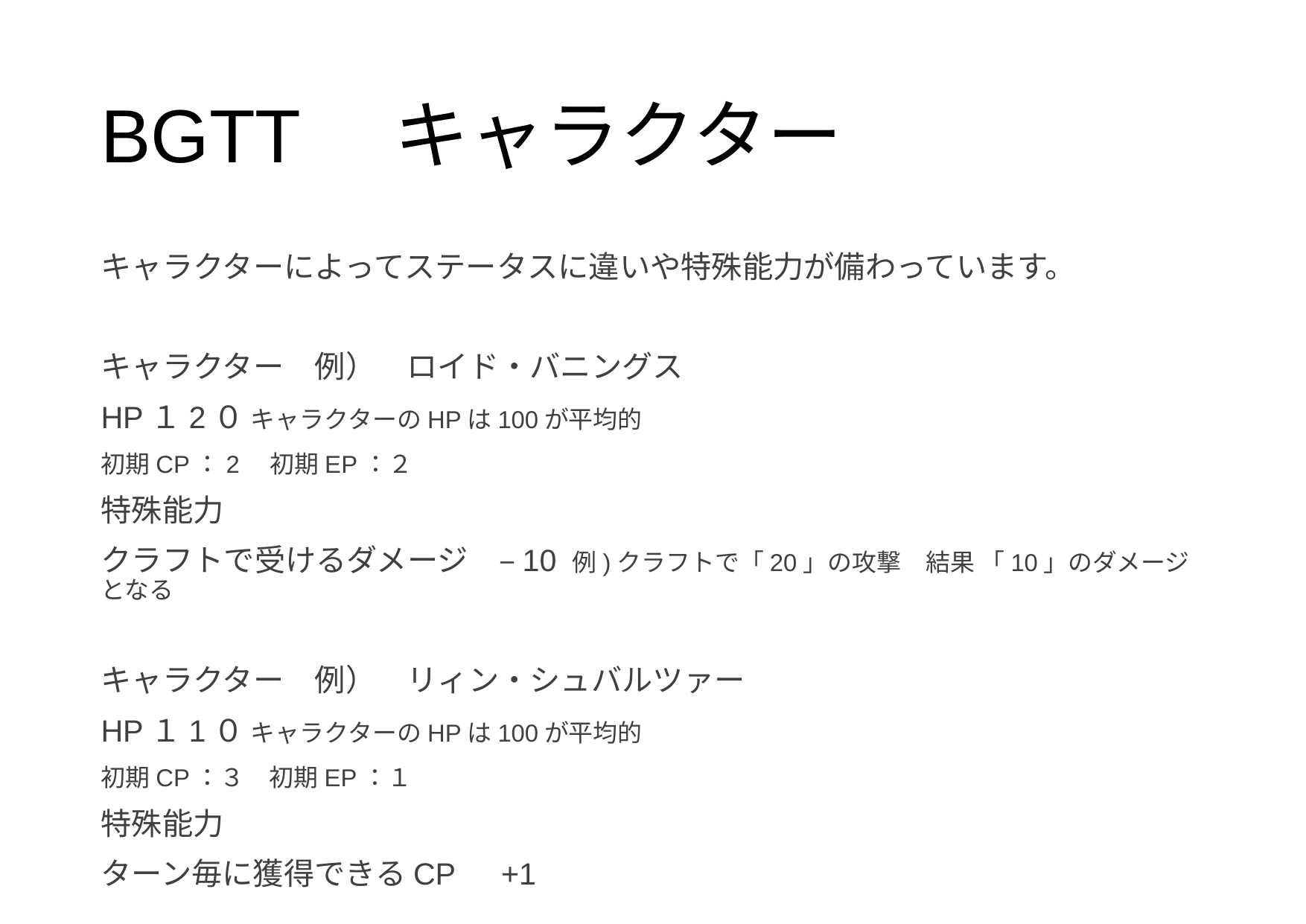

# BGTT　キャラクター
キャラクターによってステータスに違いや特殊能力が備わっています。

キャラクター　例）　ロイド・バニングス
HP１2０ キャラクターのHPは100が平均的
初期CP：2　初期EP：２
特殊能力
クラフトで受けるダメージ　–10 例)クラフトで「20」の攻撃　結果 「10」のダメージとなる

キャラクター　例）　リィン・シュバルツァー
HP１1０ キャラクターのHPは100が平均的
初期CP：３　初期EP：１
特殊能力
ターン毎に獲得できるCP　+1